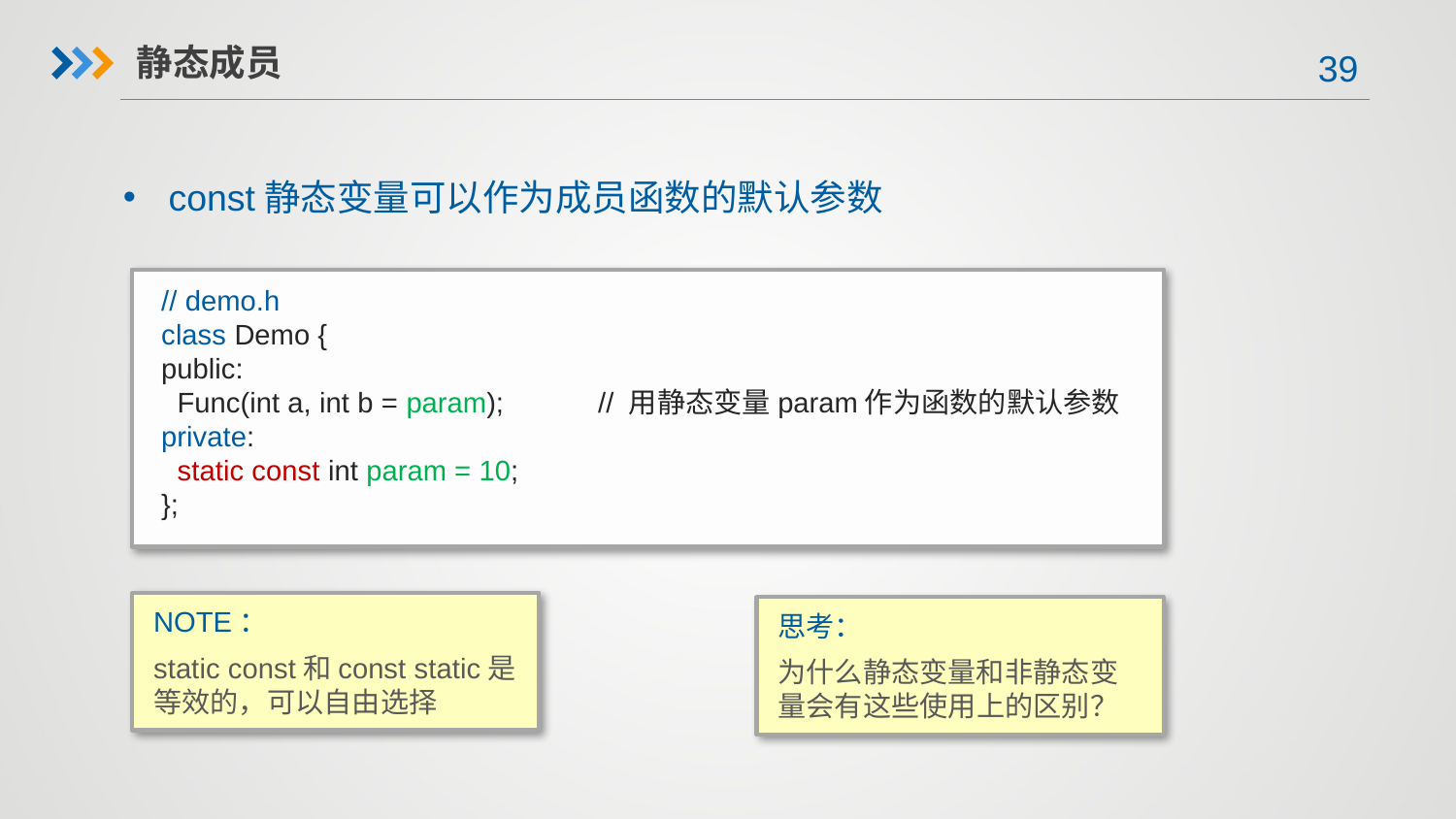

静态成员
const静态变量可以作为成员函数的默认参数

// demo.h
class Demo {
public:
  Func(int a, int b = param);	// 用静态变量param作为函数的默认参数
private:
  static const int param = 10;
};

NOTE：
static const和const static是等效的，可以自由选择

思考：
为什么静态变量和非静态变量会有这些使用上的区别？